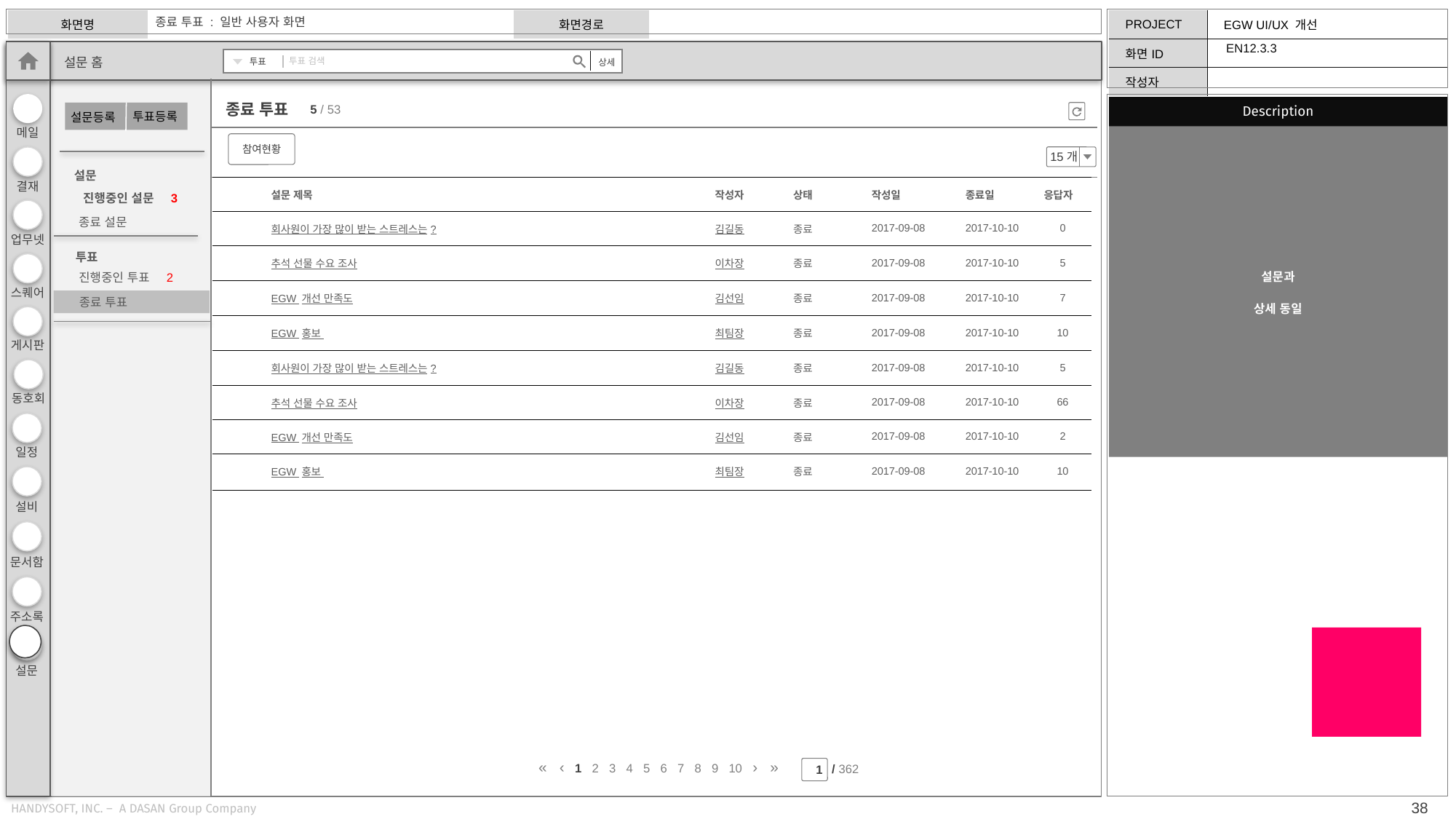

종료 투표 : 일반 사용자 화면
EN12.3.3

투표

투표 검색
상세
설문 홈

투표등록
설문등록
설문
진행중인 설문    3
종료 설문
투표
진행중인 투표    2
종료 투표
| Description |  |
| --- | --- |
| 1 |  |
종료 투표
5 / 53

설문과
상세 동일

참여현황
 15개

|  | 설문 제목 | 작성자 | 상태 | 작성일 | 종료일 | 응답자 |
| --- | --- | --- | --- | --- | --- | --- |
|  | 회사원이 가장 많이 받는 스트레스는? | 김길동 | 종료 | 2017-09-08 | 2017-10-10 | 0 |
|  | 추석 선물 수요 조사 | 이차장 | 종료 | 2017-09-08 | 2017-10-10 | 5 |
|  | EGW 개선 만족도 | 김선임 | 종료 | 2017-09-08 | 2017-10-10 | 7 |
|  | EGW 홍보 | 최팀장 | 종료 | 2017-09-08 | 2017-10-10 | 10 |
|  | 회사원이 가장 많이 받는 스트레스는? | 김길동 | 종료 | 2017-09-08 | 2017-10-10 | 5 |
|  | 추석 선물 수요 조사 | 이차장 | 종료 | 2017-09-08 | 2017-10-10 | 66 |
|  | EGW 개선 만족도 | 김선임 | 종료 | 2017-09-08 | 2017-10-10 | 2 |
|  | EGW 홍보 | 최팀장 | 종료 | 2017-09-08 | 2017-10-10 | 10 |

«   ‹   1   2   3   4   5   6   7   8   9   10   ›   »
1
/ 362